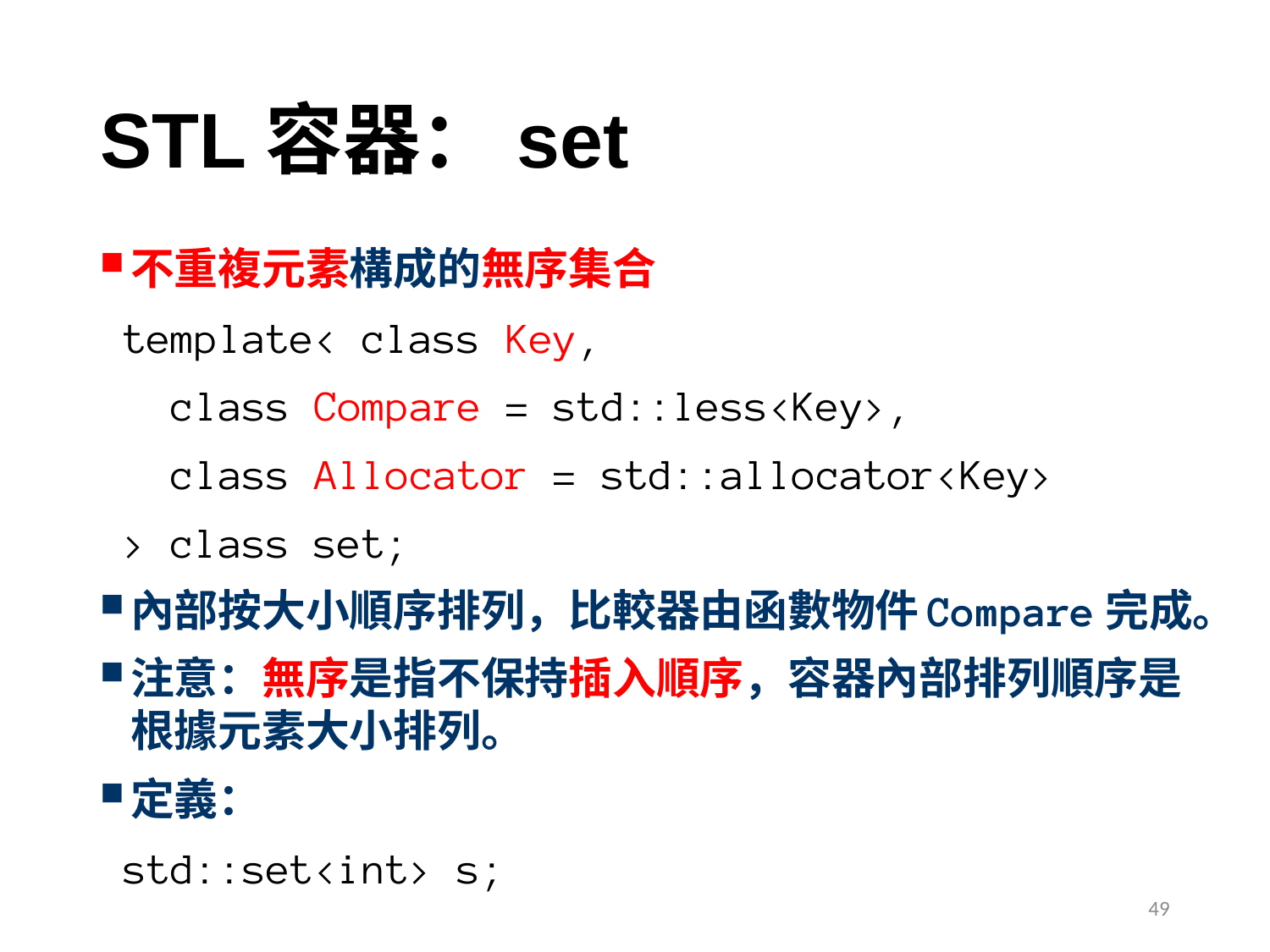

# STL容器：set
不重複元素構成的無序集合
 template< class Key,
   class Compare = std::less<Key>,
   class Allocator = std::allocator<Key>
 > class set;
內部按大小順序排列，比較器由函數物件Compare完成。
注意：無序是指不保持插入順序，容器內部排列順序是根據元素大小排列。
定義：
 std::set<int> s;
49